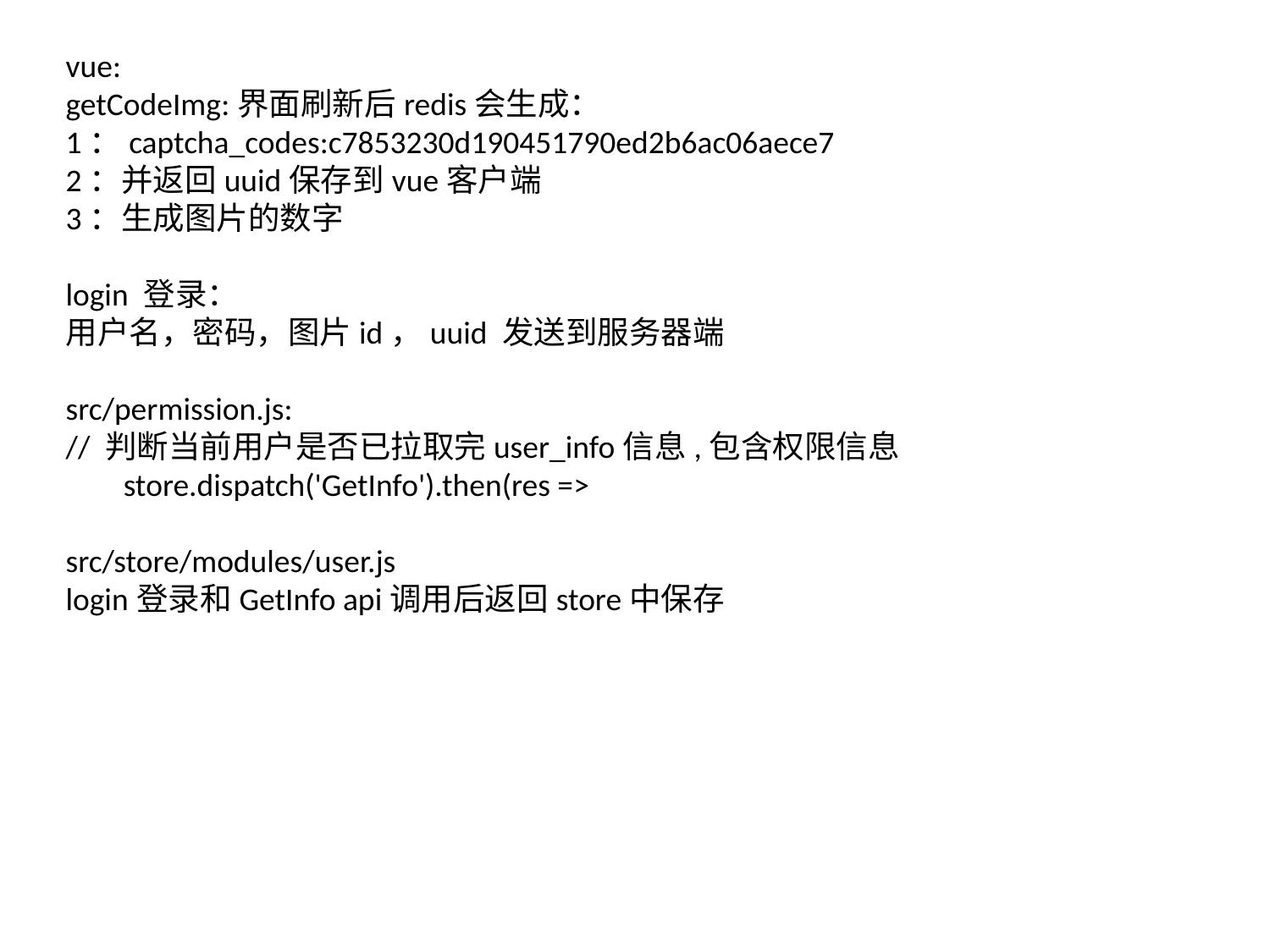

vue:
getCodeImg:界面刷新后redis会生成：
1：captcha_codes:c7853230d190451790ed2b6ac06aece7
2：并返回uuid保存到vue客户端
3：生成图片的数字

login 登录：
用户名，密码，图片id，uuid 发送到服务器端

src/permission.js:
// 判断当前用户是否已拉取完user_info信息,包含权限信息
        store.dispatch('GetInfo').then(res =>

src/store/modules/user.js
login登录和GetInfo api调用后返回store中保存